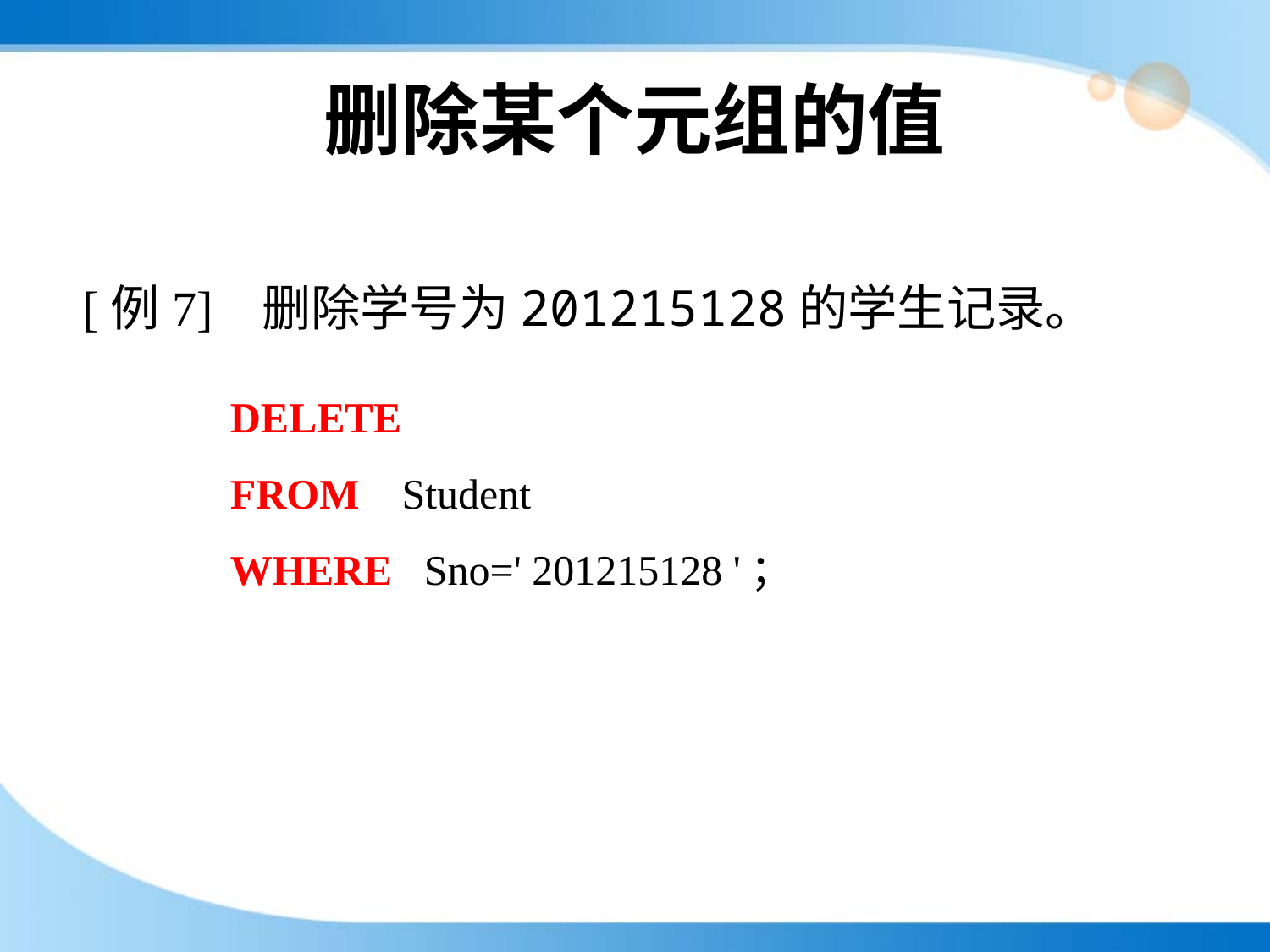

# 删除某个元组的值
[例7]   删除学号为201215128的学生记录。
 DELETE
 FROM    Student
 WHERE   Sno=' 201215128 '；